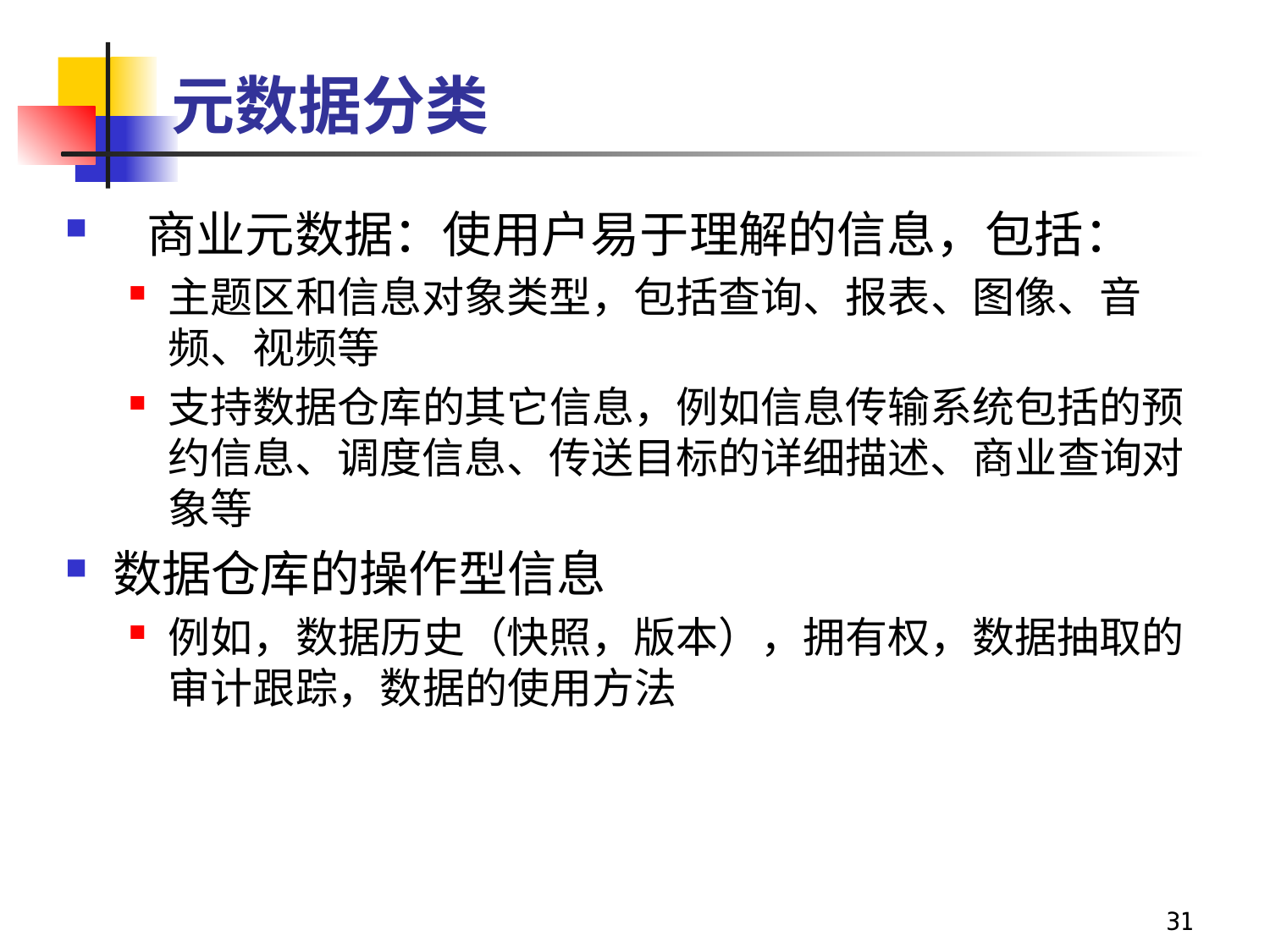

# 元数据分类
  商业元数据：使用户易于理解的信息，包括：
主题区和信息对象类型，包括查询、报表、图像、音频、视频等
支持数据仓库的其它信息，例如信息传输系统包括的预约信息、调度信息、传送目标的详细描述、商业查询对象等
数据仓库的操作型信息
例如，数据历史（快照，版本），拥有权，数据抽取的审计跟踪，数据的使用方法
31